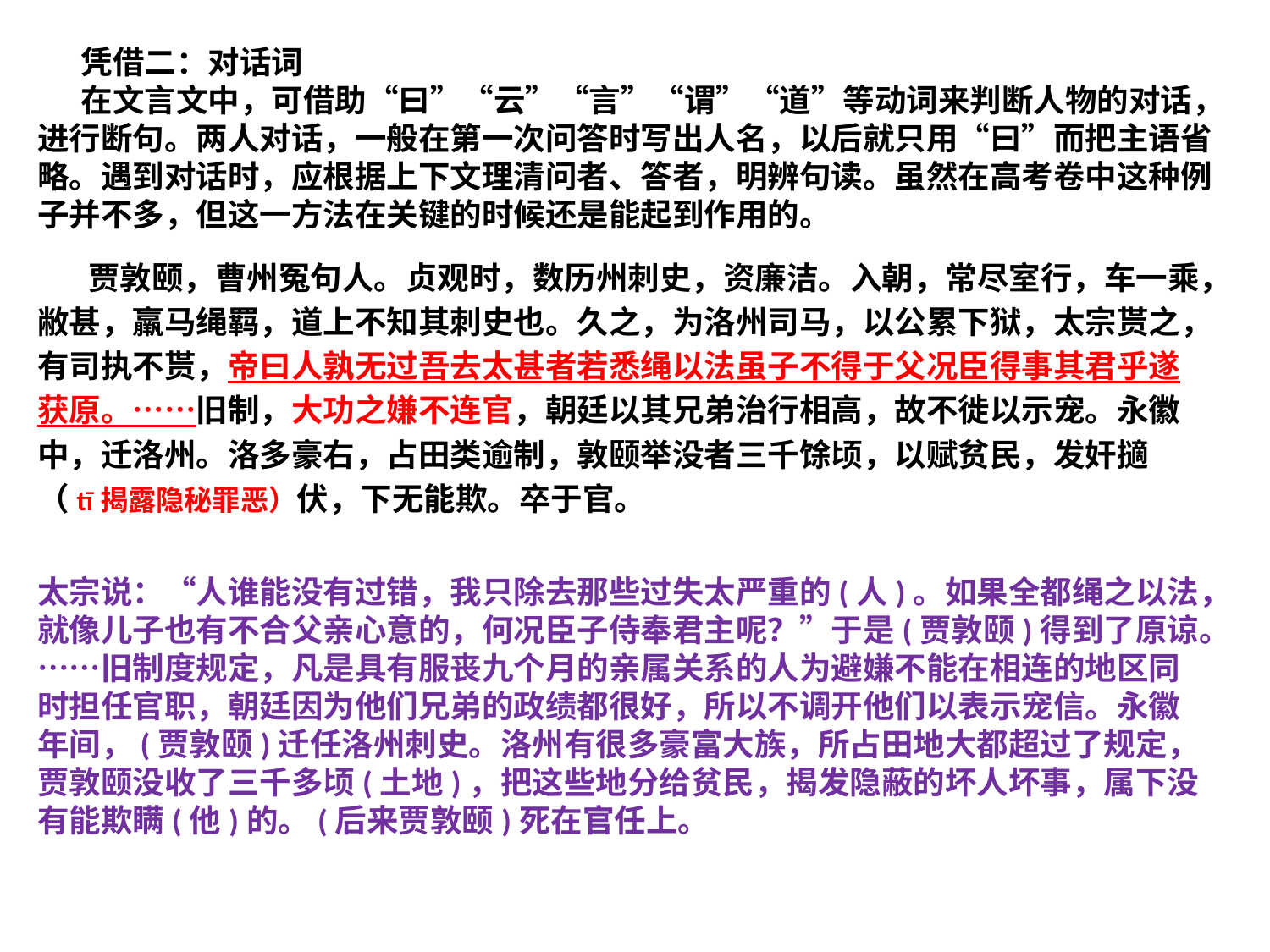

凭借二：对话词
     在文言文中，可借助“曰”“云”“言”“谓”“道”等动词来判断人物的对话，进行断句。两人对话，一般在第一次问答时写出人名，以后就只用“曰”而把主语省略。遇到对话时，应根据上下文理清问者、答者，明辨句读。虽然在高考卷中这种例子并不多，但这一方法在关键的时候还是能起到作用的。

      贾敦颐，曹州冤句人。贞观时，数历州刺史，资廉洁。入朝，常尽室行，车一乘，敝甚，羸马绳羁，道上不知其刺史也。久之，为洛州司马，以公累下狱，太宗贳之，有司执不贳，帝曰人孰无过吾去太甚者若悉绳以法虽子不得于父况臣得事其君乎遂获原。……旧制，大功之嫌不连官，朝廷以其兄弟治行相高，故不徙以示宠。永徽中，迁洛州。洛多豪右，占田类逾制，敦颐举没者三千馀顷，以赋贫民，发奸擿（tī揭露隐秘罪恶）伏，下无能欺。卒于官。

太宗说：“人谁能没有过错，我只除去那些过失太严重的(人)。如果全都绳之以法，就像儿子也有不合父亲心意的，何况臣子侍奉君主呢？”于是(贾敦颐)得到了原谅。……旧制度规定，凡是具有服丧九个月的亲属关系的人为避嫌不能在相连的地区同时担任官职，朝廷因为他们兄弟的政绩都很好，所以不调开他们以表示宠信。永徽年间，(贾敦颐)迁任洛州刺史。洛州有很多豪富大族，所占田地大都超过了规定，贾敦颐没收了三千多顷(土地)，把这些地分给贫民，揭发隐蔽的坏人坏事，属下没有能欺瞒(他)的。(后来贾敦颐)死在官任上。